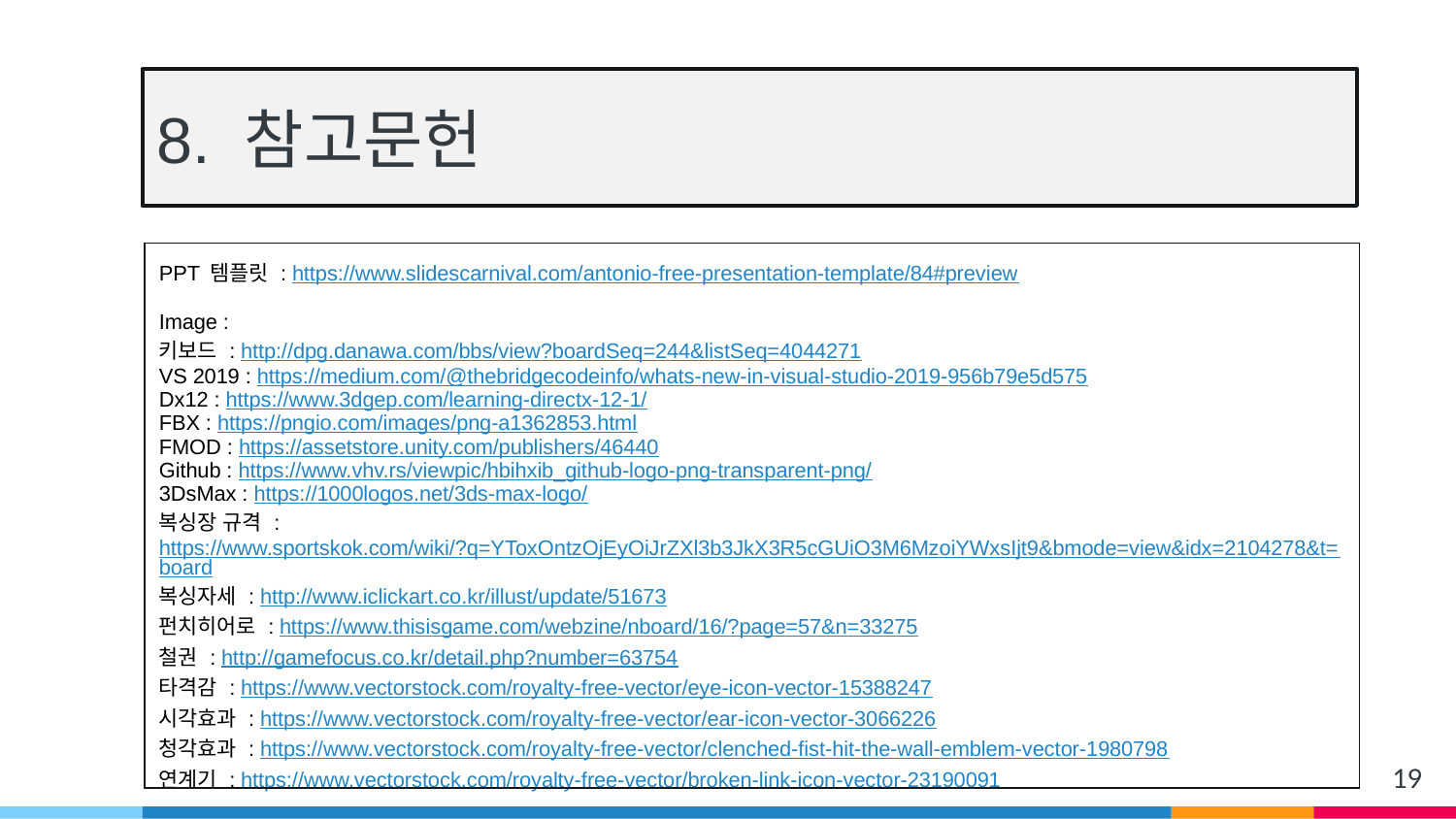

# 8. 참고문헌

| PPT 템플릿 : https://www.slidescarnival.com/antonio-free-presentation-template/84#preview Image : 키보드 : http://dpg.danawa.com/bbs/view?boardSeq=244&listSeq=4044271 VS 2019 : https://medium.com/@thebridgecodeinfo/whats-new-in-visual-studio-2019-956b79e5d575 Dx12 : https://www.3dgep.com/learning-directx-12-1/ FBX : https://pngio.com/images/png-a1362853.html FMOD : https://assetstore.unity.com/publishers/46440 Github : https://www.vhv.rs/viewpic/hbihxib\_github-logo-png-transparent-png/ 3DsMax : https://1000logos.net/3ds-max-logo/ 복싱장 규격 : https://www.sportskok.com/wiki/?q=YToxOntzOjEyOiJrZXl3b3JkX3R5cGUiO3M6MzoiYWxsIjt9&bmode=view&idx=2104278&t=board 복싱자세 : http://www.iclickart.co.kr/illust/update/51673 펀치히어로 : https://www.thisisgame.com/webzine/nboard/16/?page=57&n=33275 철권 : http://gamefocus.co.kr/detail.php?number=63754 타격감 : https://www.vectorstock.com/royalty-free-vector/eye-icon-vector-15388247 시각효과 : https://www.vectorstock.com/royalty-free-vector/ear-icon-vector-3066226 청각효과 : https://www.vectorstock.com/royalty-free-vector/clenched-fist-hit-the-wall-emblem-vector-1980798 연계기 : https://www.vectorstock.com/royalty-free-vector/broken-link-icon-vector-23190091 |
| --- |
19